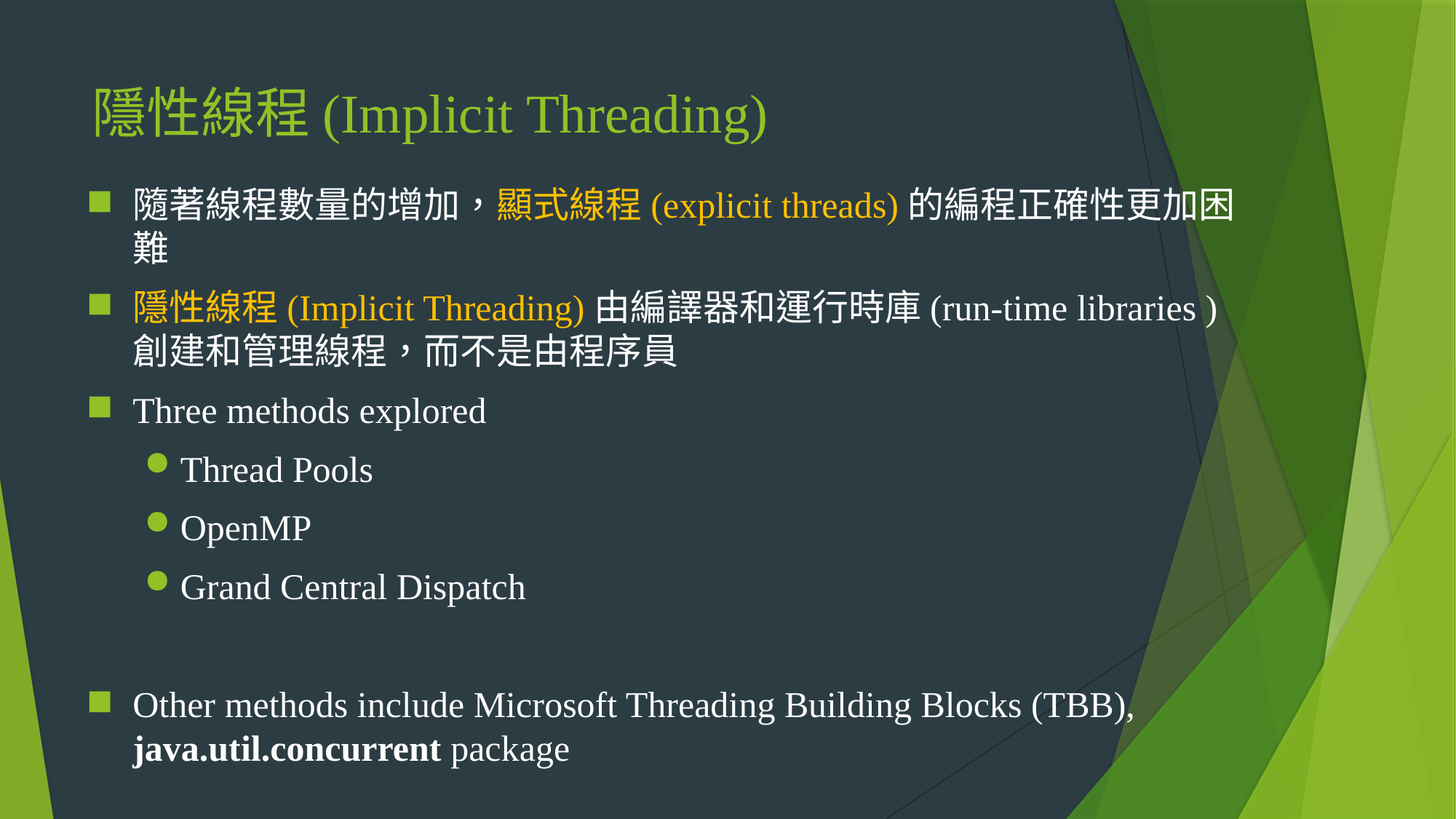

# 隱性線程(Implicit Threading)
隨著線程數量的增加，顯式線程(explicit threads)的編程正確性更加困難
隱性線程(Implicit Threading)由編譯器和運行時庫(run-time libraries ) 創建和管理線程，而不是由程序員
Three methods explored
Thread Pools
OpenMP
Grand Central Dispatch

Other methods include Microsoft Threading Building Blocks (TBB), java.util.concurrent package